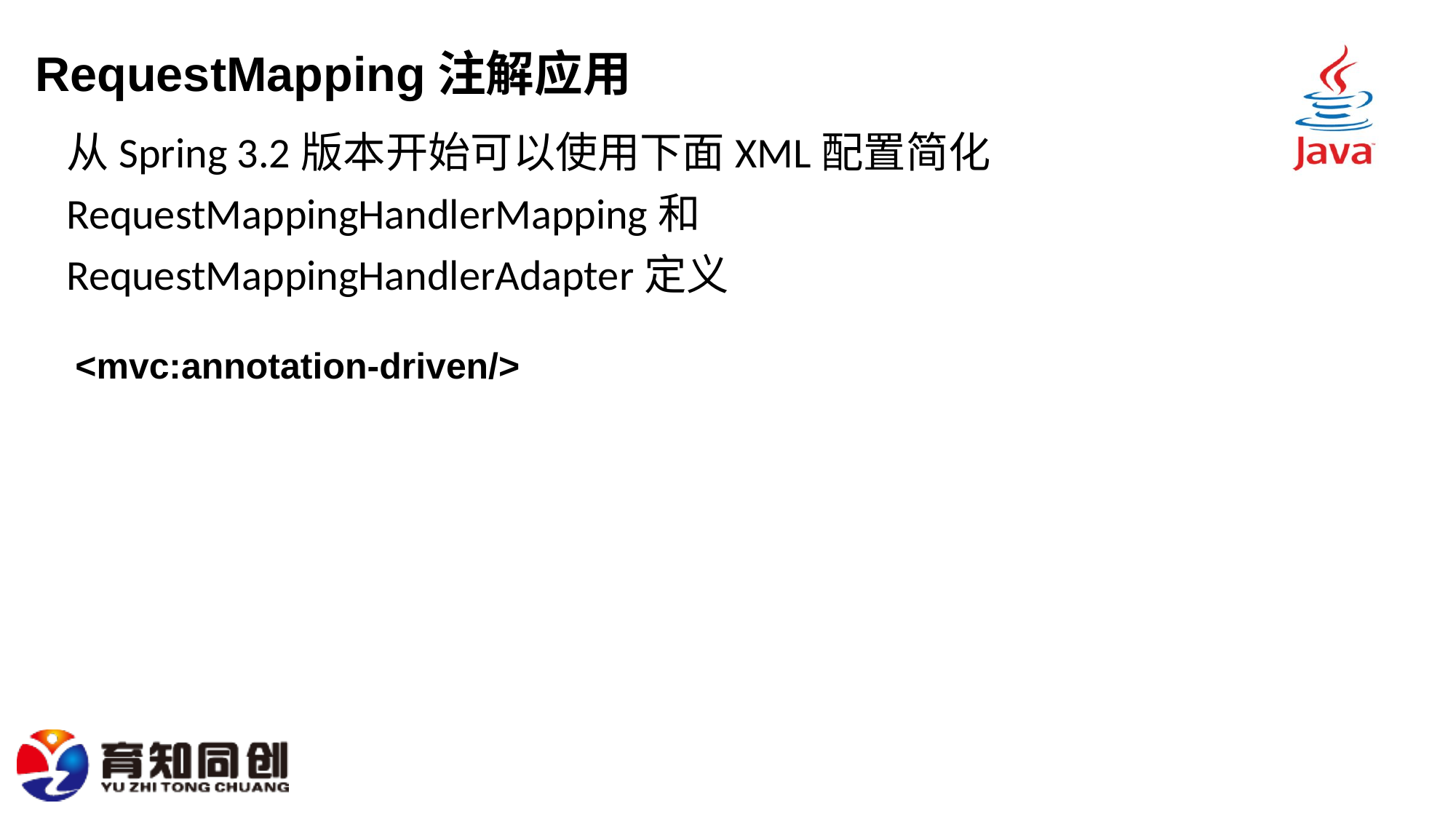

# RequestMapping注解应用
从Spring 3.2版本开始可以使用下面XML配置简化
RequestMappingHandlerMapping和
RequestMappingHandlerAdapter定义
<mvc:annotation-driven/>